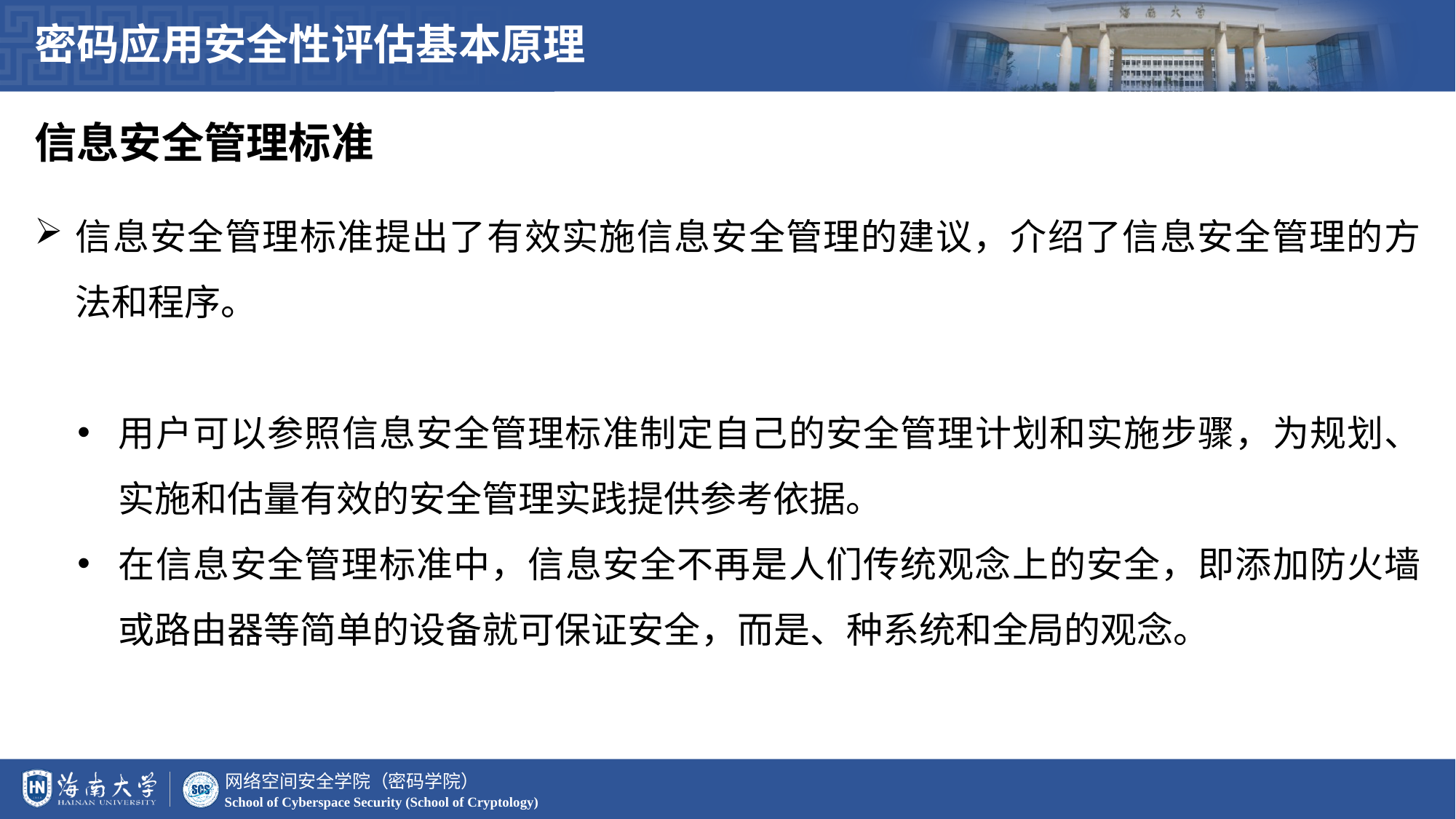

密码应用安全性评估基本原理
信息安全管理标准
信息安全管理标准提出了有效实施信息安全管理的建议，介绍了信息安全管理的方法和程序。

用户可以参照信息安全管理标准制定自己的安全管理计划和实施步骤，为规划、实施和估量有效的安全管理实践提供参考依据。
在信息安全管理标准中，信息安全不再是人们传统观念上的安全，即添加防火墙或路由器等简单的设备就可保证安全，而是、种系统和全局的观念。
18